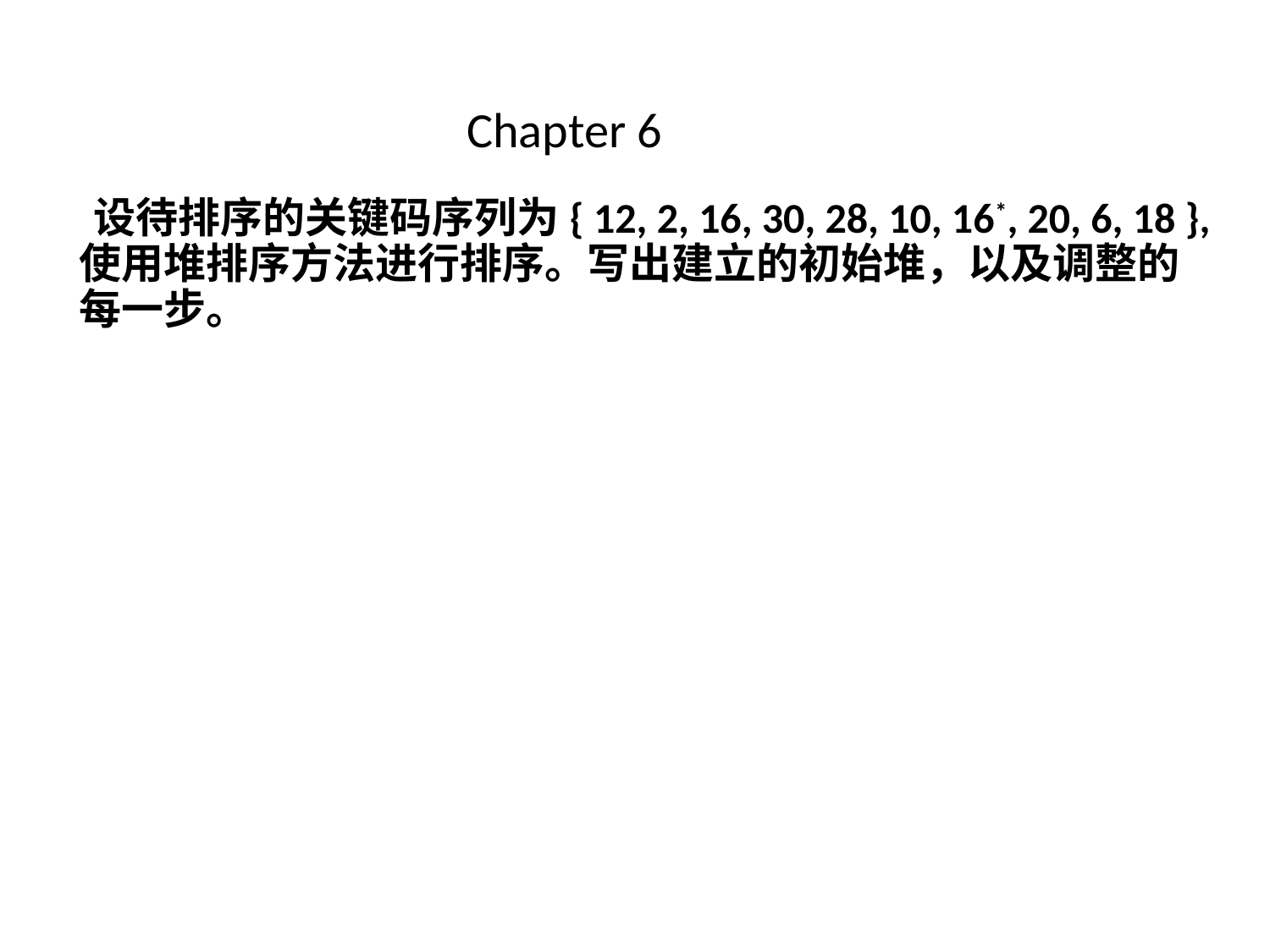

# Chapter 6
   设待排序的关键码序列为{ 12, 2, 16, 30, 28, 10, 16*, 20, 6, 18 }, 使用堆排序方法进行排序。写出建立的初始堆，以及调整的每一步。